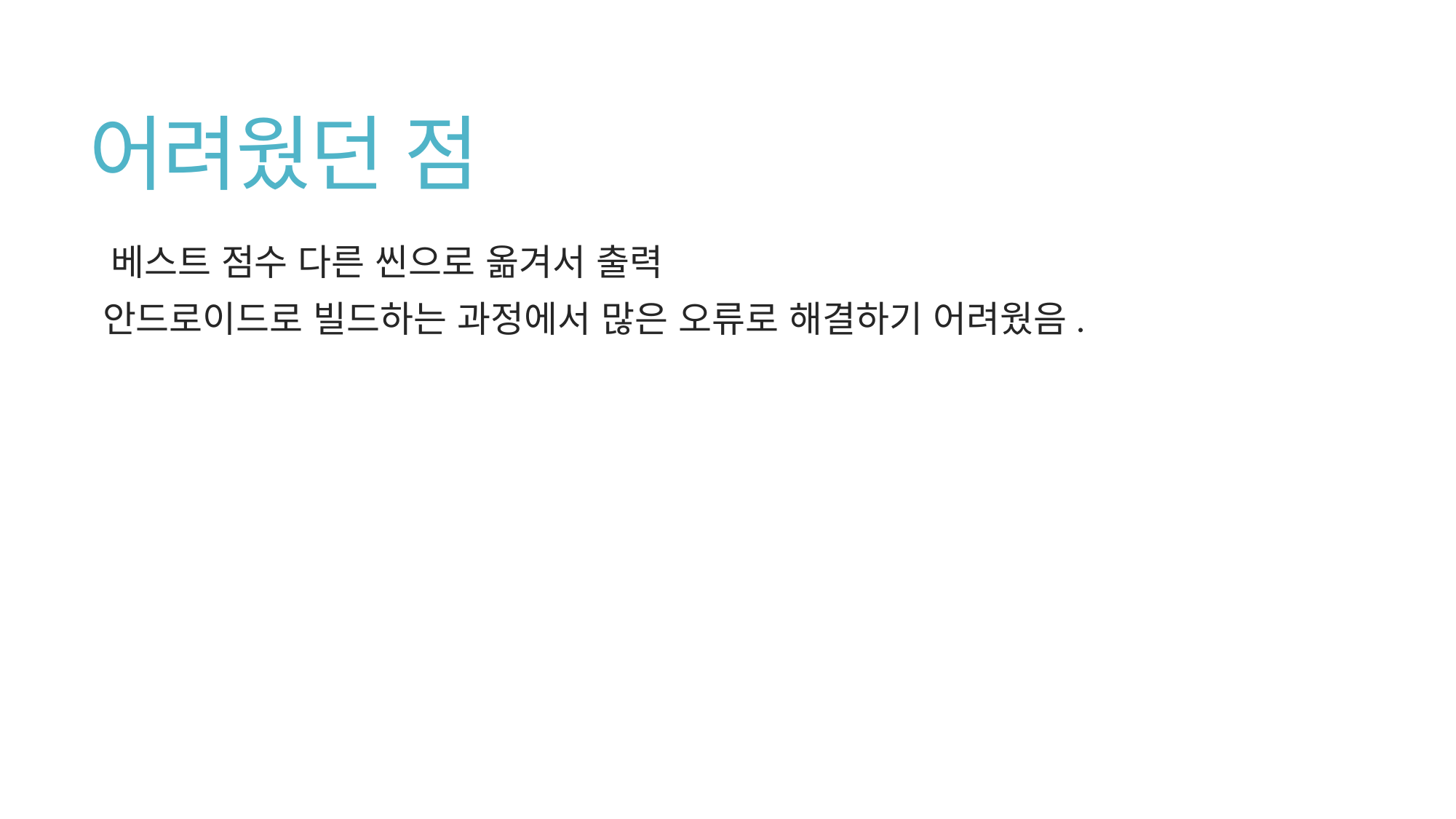

# 어려웠던 점
 베스트 점수 다른 씬으로 옮겨서 출력
안드로이드로 빌드하는 과정에서 많은 오류로 해결하기 어려웠음.